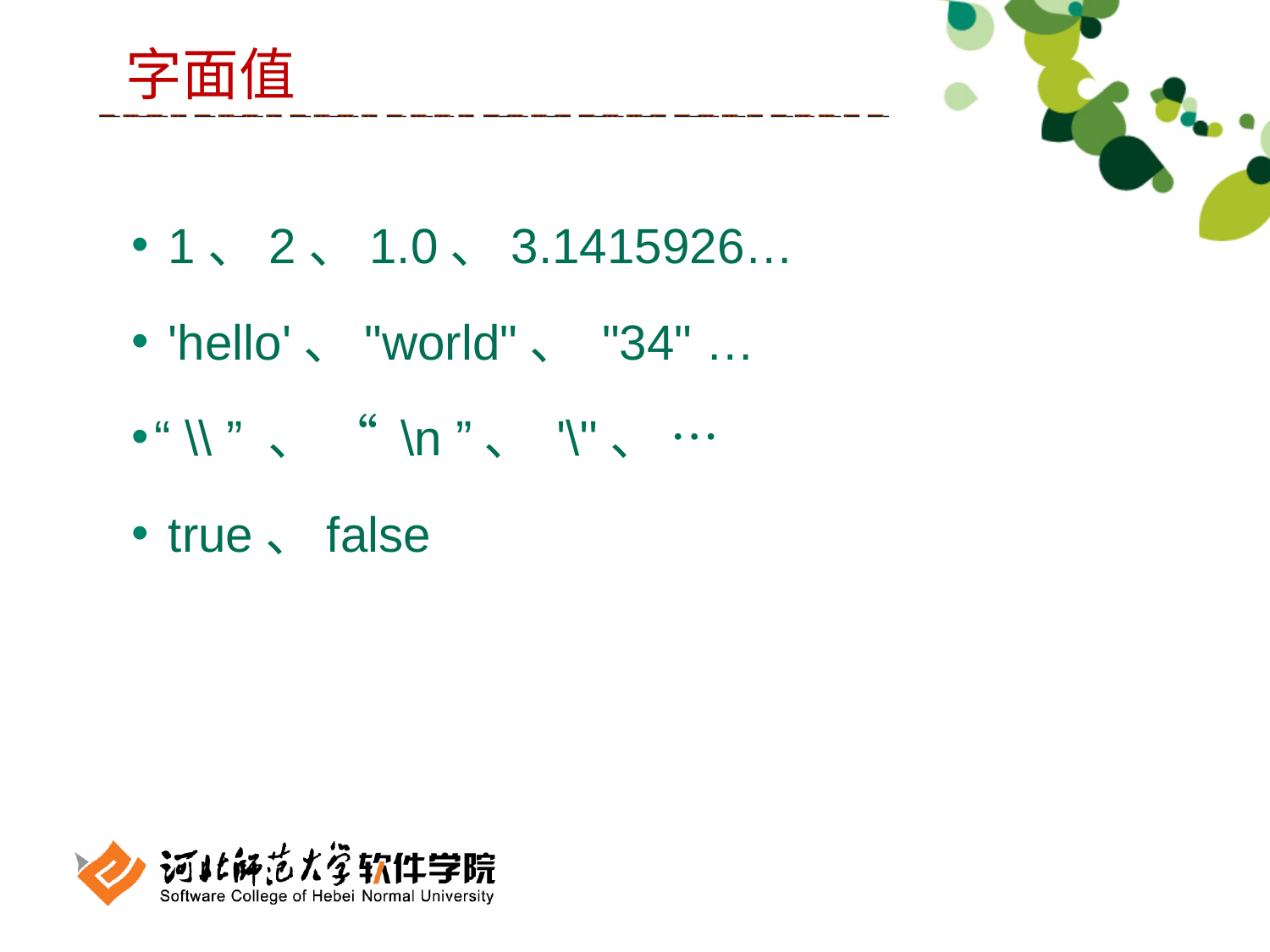

字面值
 1、2、1.0、3.1415926…
 'hello'、"world"、 "34" …
“ \\ ” 、 “ \n ”、 '\''、 …
 true、false